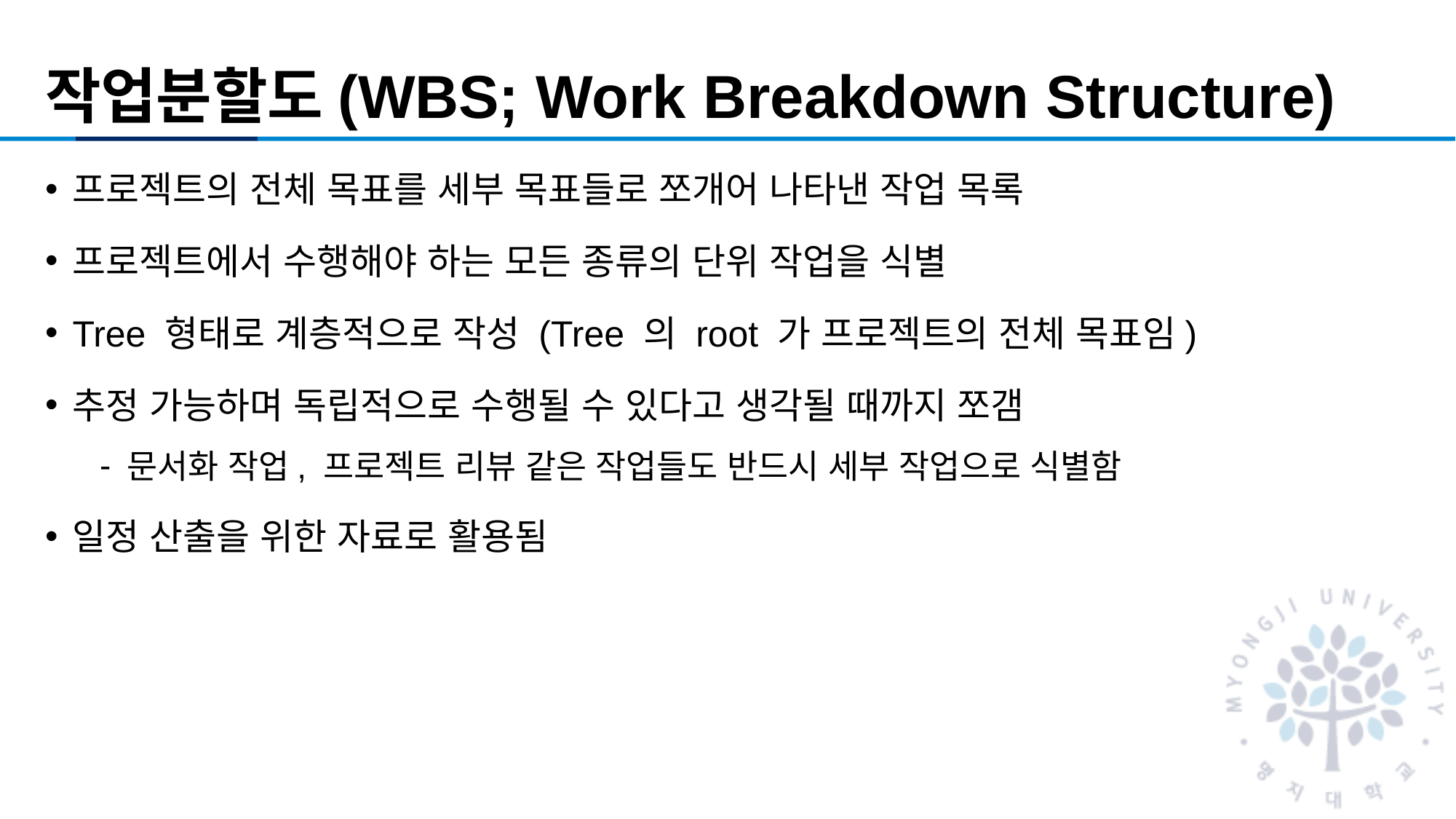

# 작업분할도(WBS; Work Breakdown Structure)
프로젝트의 전체 목표를 세부 목표들로 쪼개어 나타낸 작업 목록
프로젝트에서 수행해야 하는 모든 종류의 단위 작업을 식별
Tree 형태로 계층적으로 작성 (Tree 의 root 가 프로젝트의 전체 목표임)
추정 가능하며 독립적으로 수행될 수 있다고 생각될 때까지 쪼갬
문서화 작업, 프로젝트 리뷰 같은 작업들도 반드시 세부 작업으로 식별함
일정 산출을 위한 자료로 활용됨